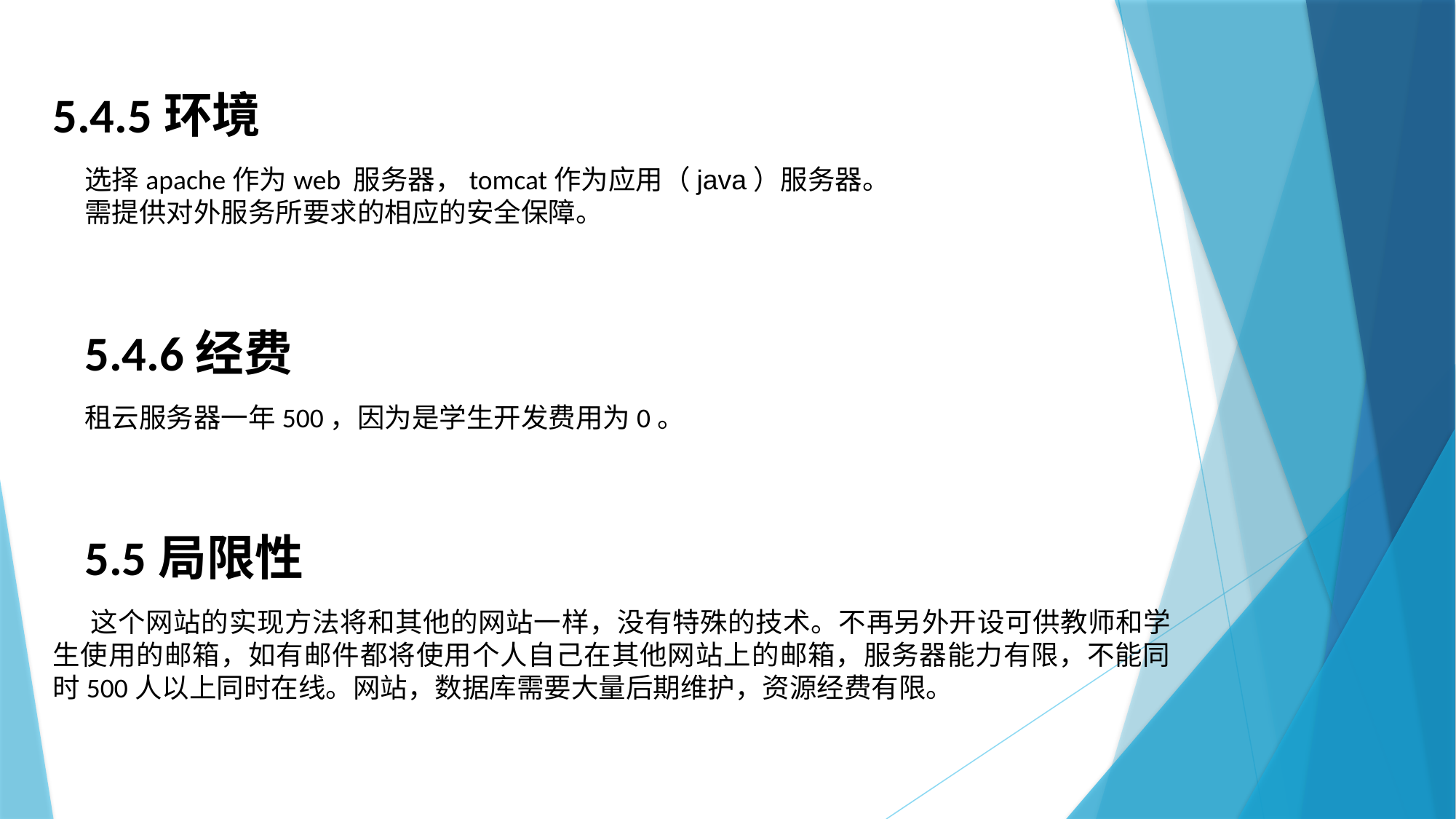

5.4.5环境
选择apache作为web 服务器，tomcat作为应用（java）服务器。
需提供对外服务所要求的相应的安全保障。

5.4.6经费
租云服务器一年500，因为是学生开发费用为0。

5.5局限性
 这个网站的实现方法将和其他的网站一样，没有特殊的技术。不再另外开设可供教师和学生使用的邮箱，如有邮件都将使用个人自己在其他网站上的邮箱，服务器能力有限，不能同时500人以上同时在线。网站，数据库需要大量后期维护，资源经费有限。